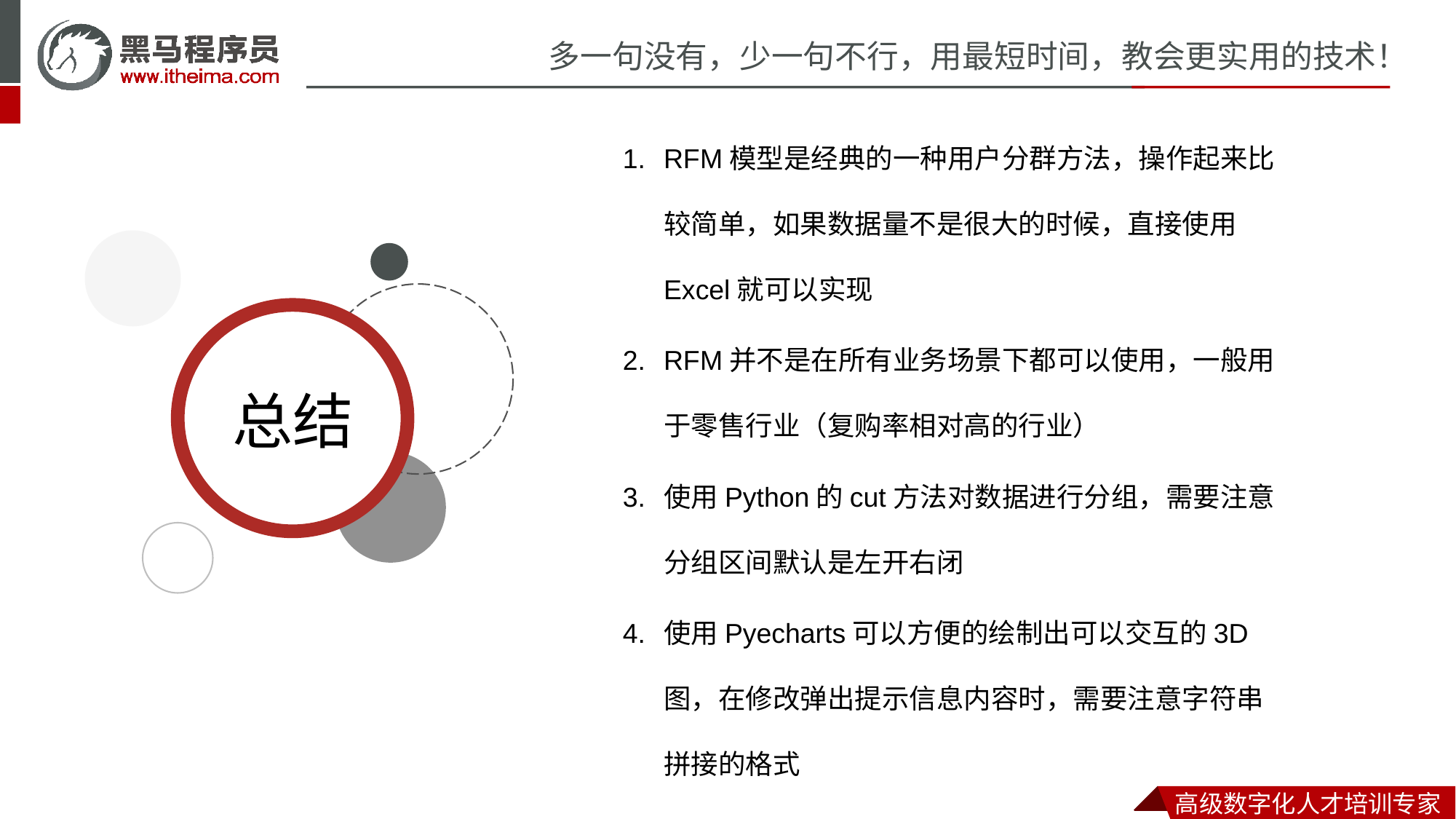

RFM模型是经典的一种用户分群方法，操作起来比较简单，如果数据量不是很大的时候，直接使用Excel就可以实现
RFM并不是在所有业务场景下都可以使用，一般用于零售行业（复购率相对高的行业）
使用Python的cut方法对数据进行分组，需要注意分组区间默认是左开右闭
使用Pyecharts可以方便的绘制出可以交互的3D图，在修改弹出提示信息内容时，需要注意字符串拼接的格式